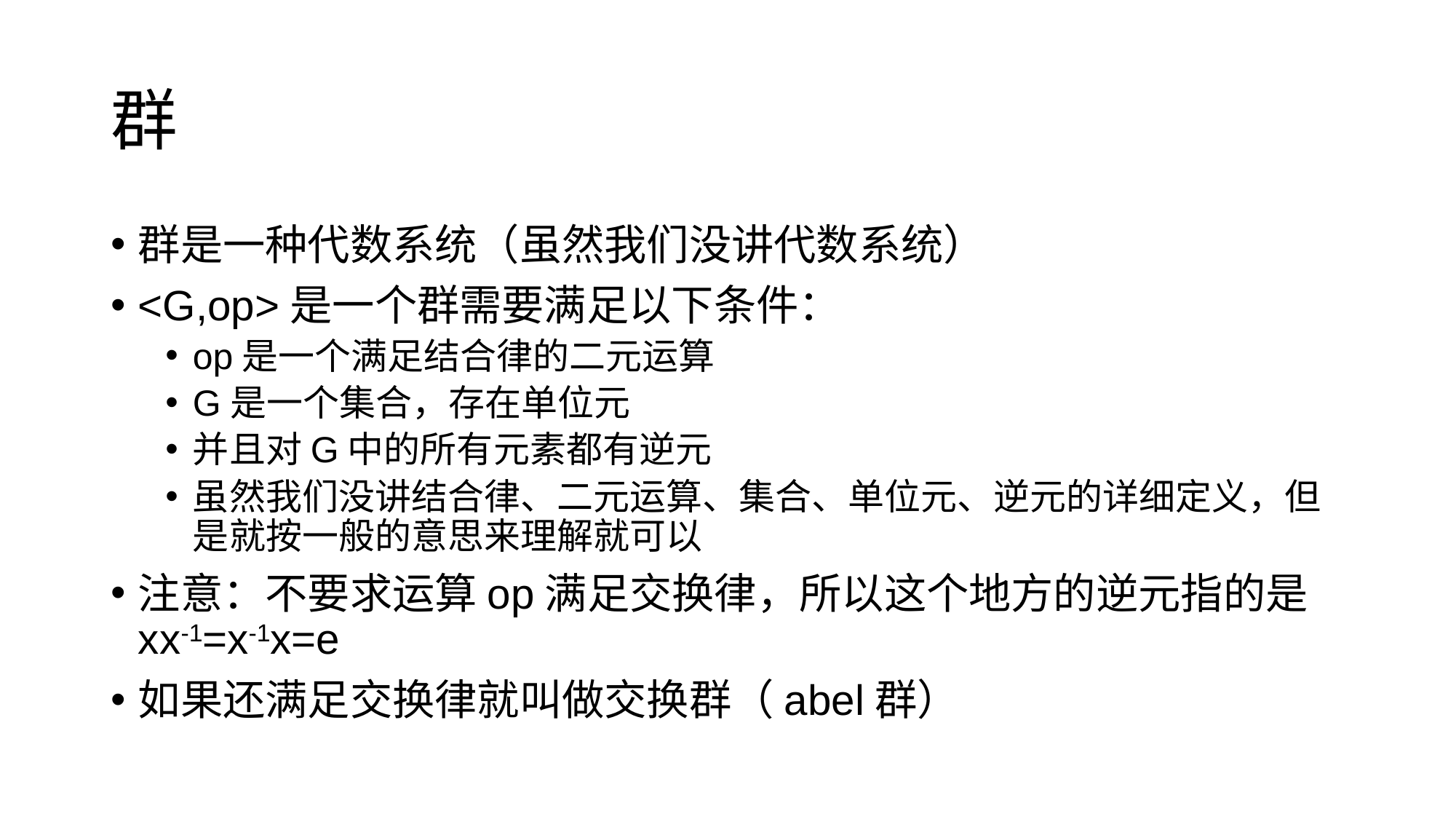

# 群
群是一种代数系统（虽然我们没讲代数系统）
<G,op>是一个群需要满足以下条件：
op是一个满足结合律的二元运算
G是一个集合，存在单位元
并且对G中的所有元素都有逆元
虽然我们没讲结合律、二元运算、集合、单位元、逆元的详细定义，但是就按一般的意思来理解就可以
注意：不要求运算op满足交换律，所以这个地方的逆元指的是 xx-1=x-1x=e
如果还满足交换律就叫做交换群（abel群）